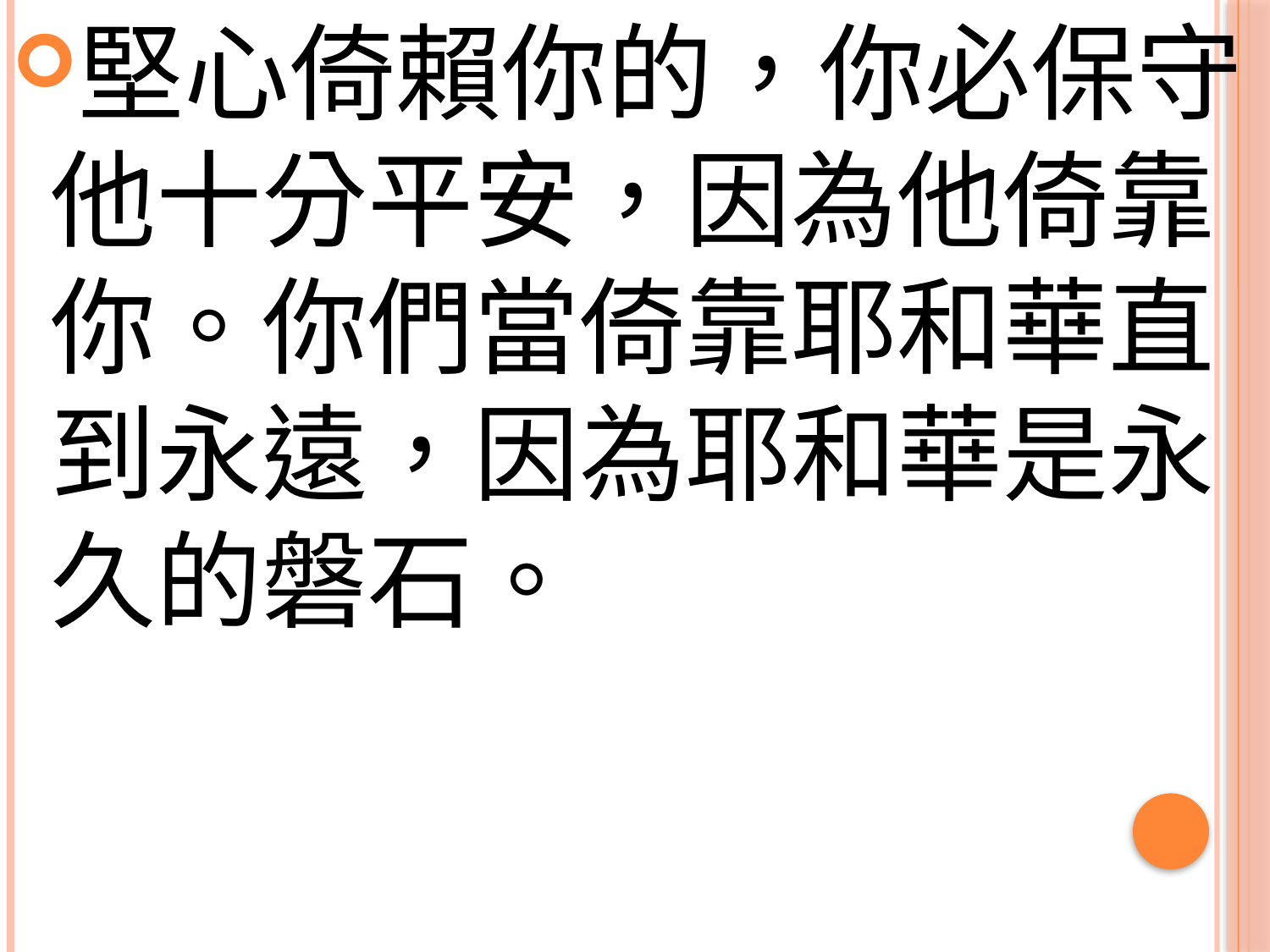

堅心倚賴你的，你必保守他十分平安，因為他倚靠你。你們當倚靠耶和華直到永遠，因為耶和華是永久的磐石。